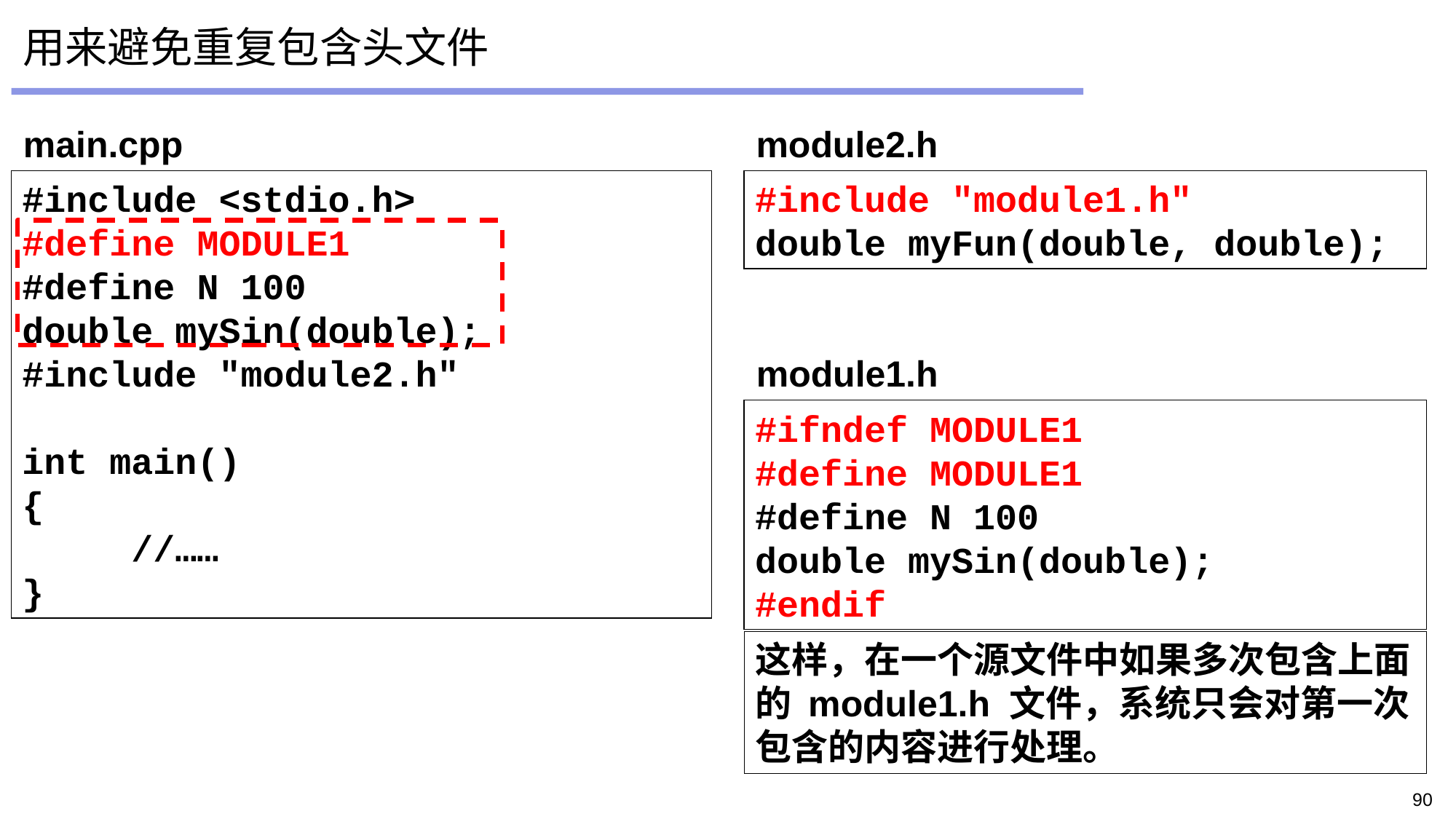

# 用来避免重复包含头文件
main.cpp
module2.h
#include <stdio.h>
#define MODULE1
#define N 100
double mySin(double);
#include "module2.h"

int main()
{
	//……
}
#include "module1.h"
double myFun(double, double);

module1.h
#ifndef MODULE1
#define MODULE1
#define N 100
double mySin(double);
#endif
这样，在一个源文件中如果多次包含上面的 module1.h 文件，系统只会对第一次包含的内容进行处理。
90